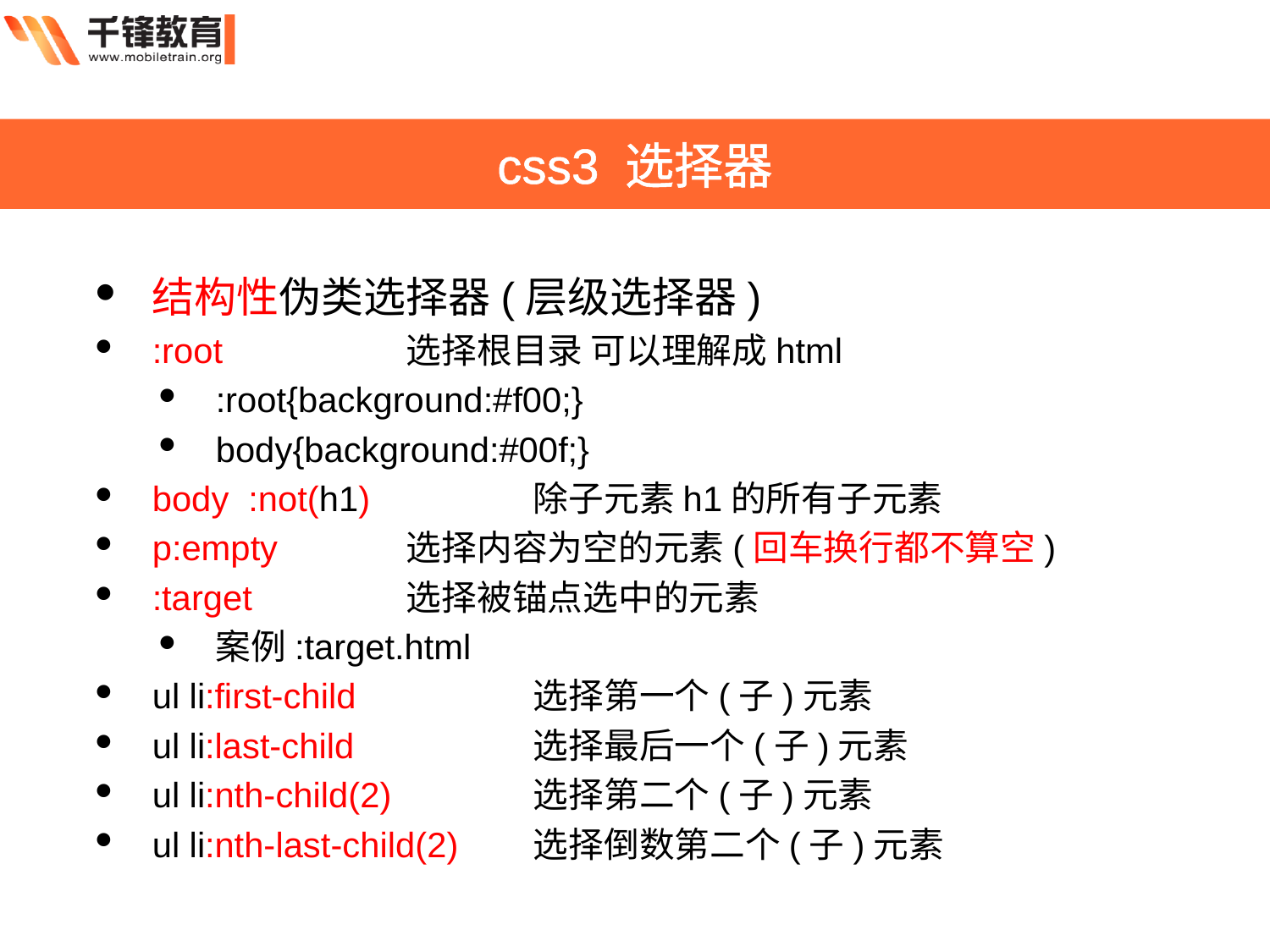

css3 选择器
结构性伪类选择器(层级选择器)
:root 		选择根目录 可以理解成html
:root{background:#f00;}
body{background:#00f;}
body  :not(h1) 		除子元素h1的所有子元素
p:empty		选择内容为空的元素(回车换行都不算空)
:target		选择被锚点选中的元素
案例:target.html
ul li:first-child		选择第一个(子)元素
ul li:last-child		选择最后一个(子)元素
ul li:nth-child(2)		选择第二个(子)元素
ul li:nth-last-child(2)	选择倒数第二个(子)元素